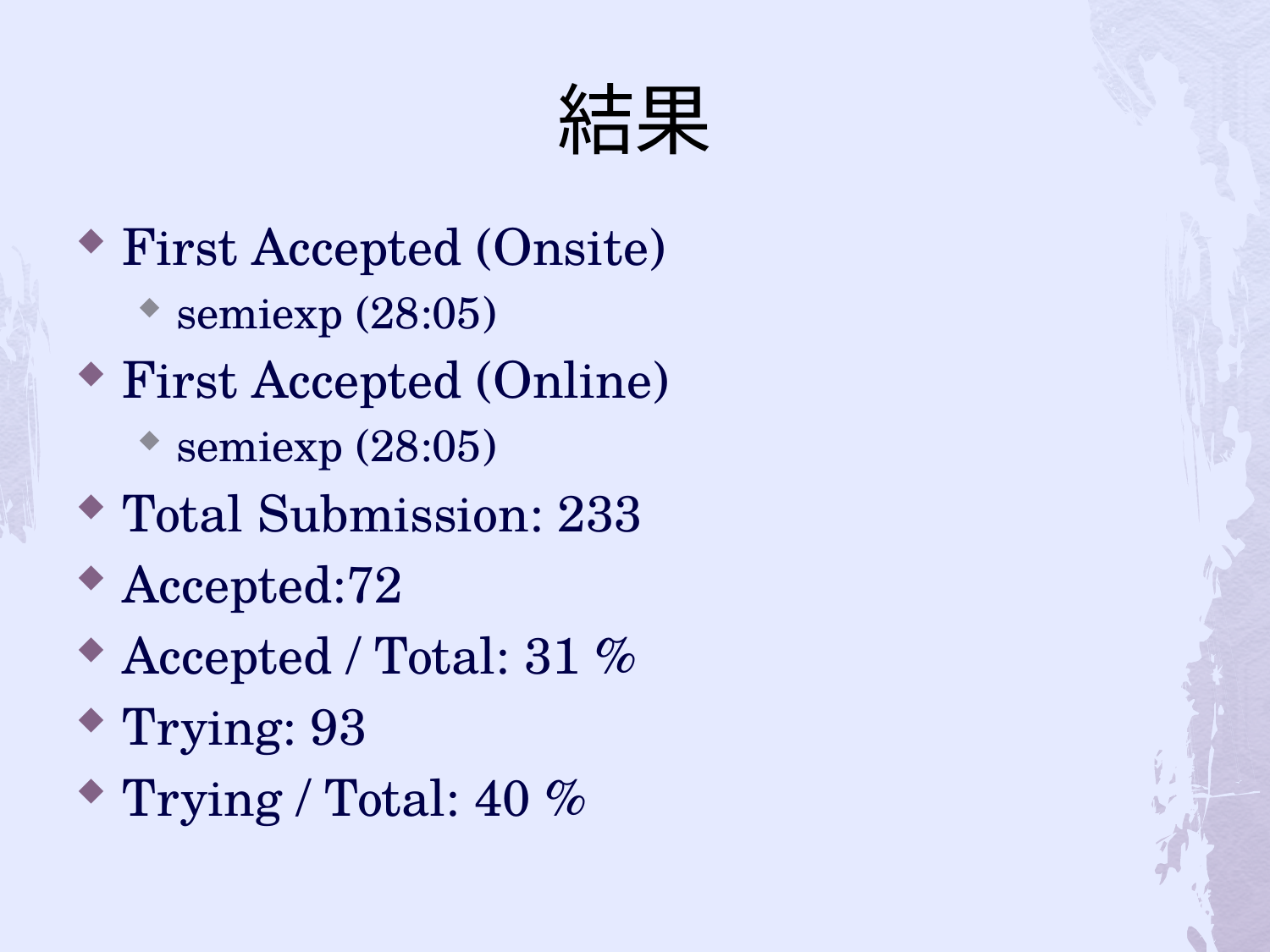

# 結果
First Accepted (Onsite)
semiexp (28:05)
First Accepted (Online)
semiexp (28:05)
Total Submission: 233
Accepted:72
Accepted / Total: 31 %
Trying: 93
Trying / Total: 40 %